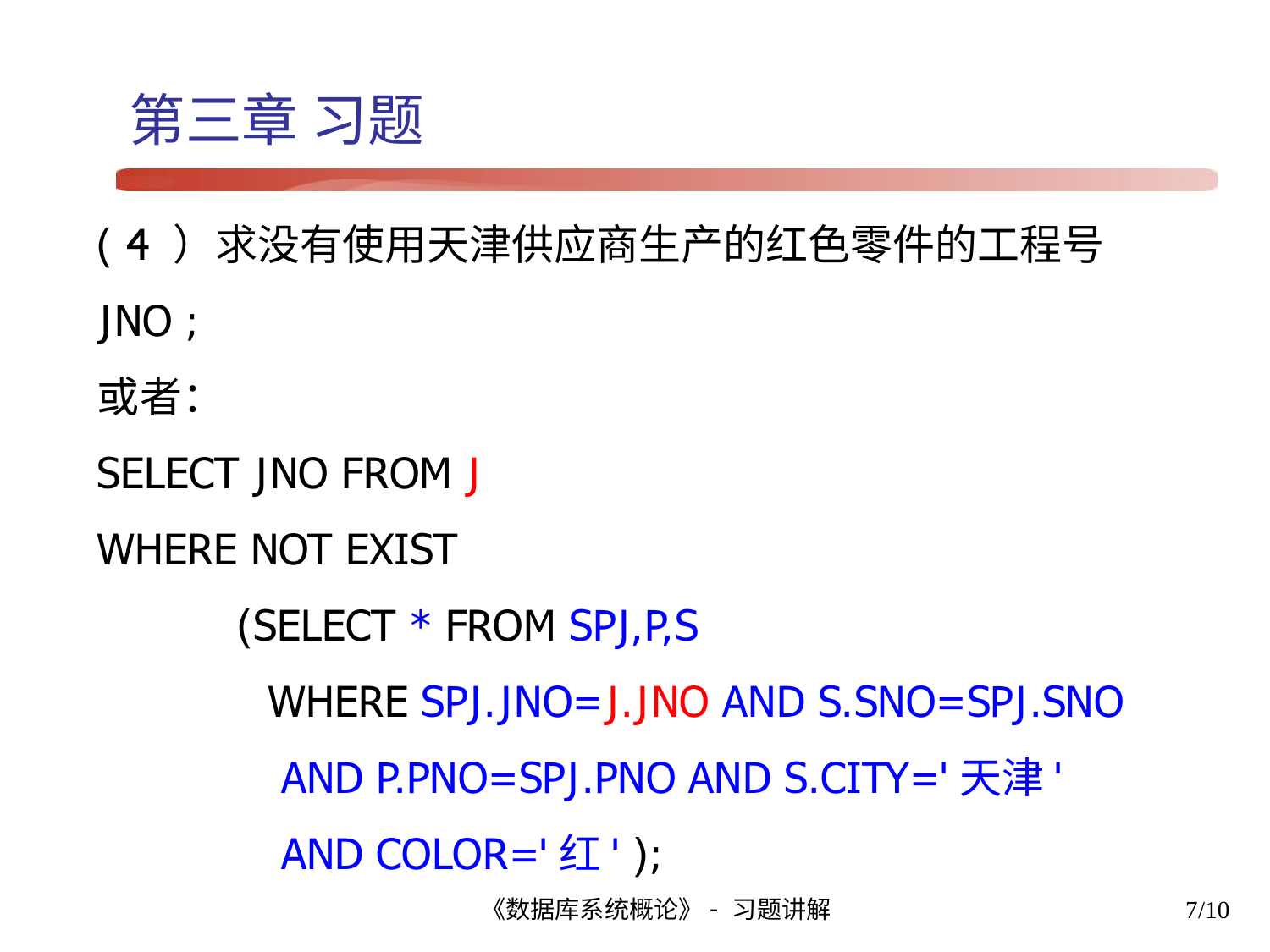

# 第三章 习题
( 4 ）求没有使用天津供应商生产的红色零件的工程号 JNO ;
或者：
SELECT JNO FROM J
WHERE NOT EXIST
  	 (SELECT * FROM SPJ,P,S
             WHERE SPJ.JNO=J.JNO AND S.SNO=SPJ.SNO
              AND P.PNO=SPJ.PNO AND S.CITY='天津'
              AND COLOR='红' );
《数据库系统概论》- 习题讲解
7/10